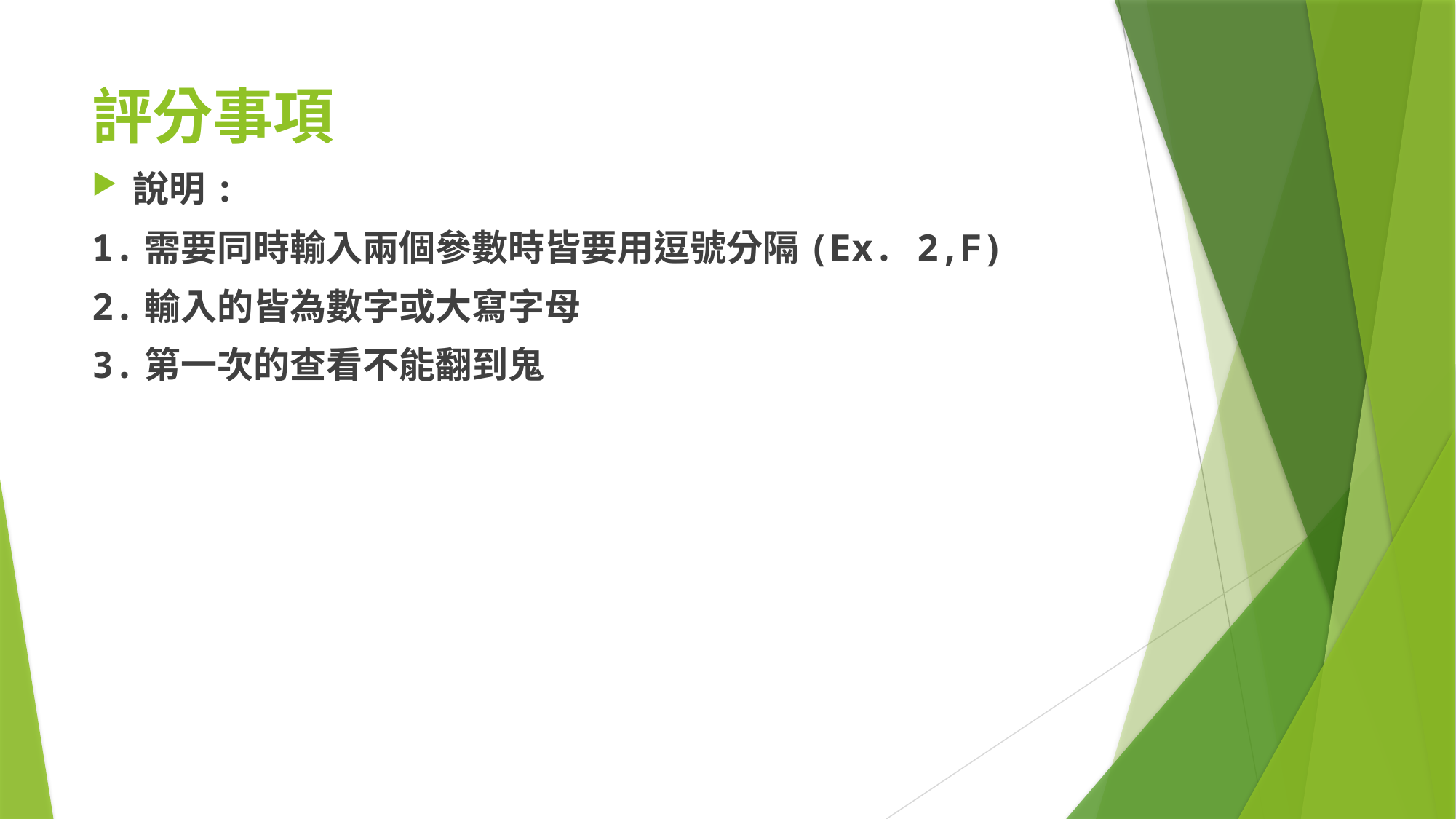

# 評分事項
說明:
1.需要同時輸入兩個參數時皆要用逗號分隔(Ex. 2,F)
2.輸入的皆為數字或大寫字母
3.第一次的查看不能翻到鬼